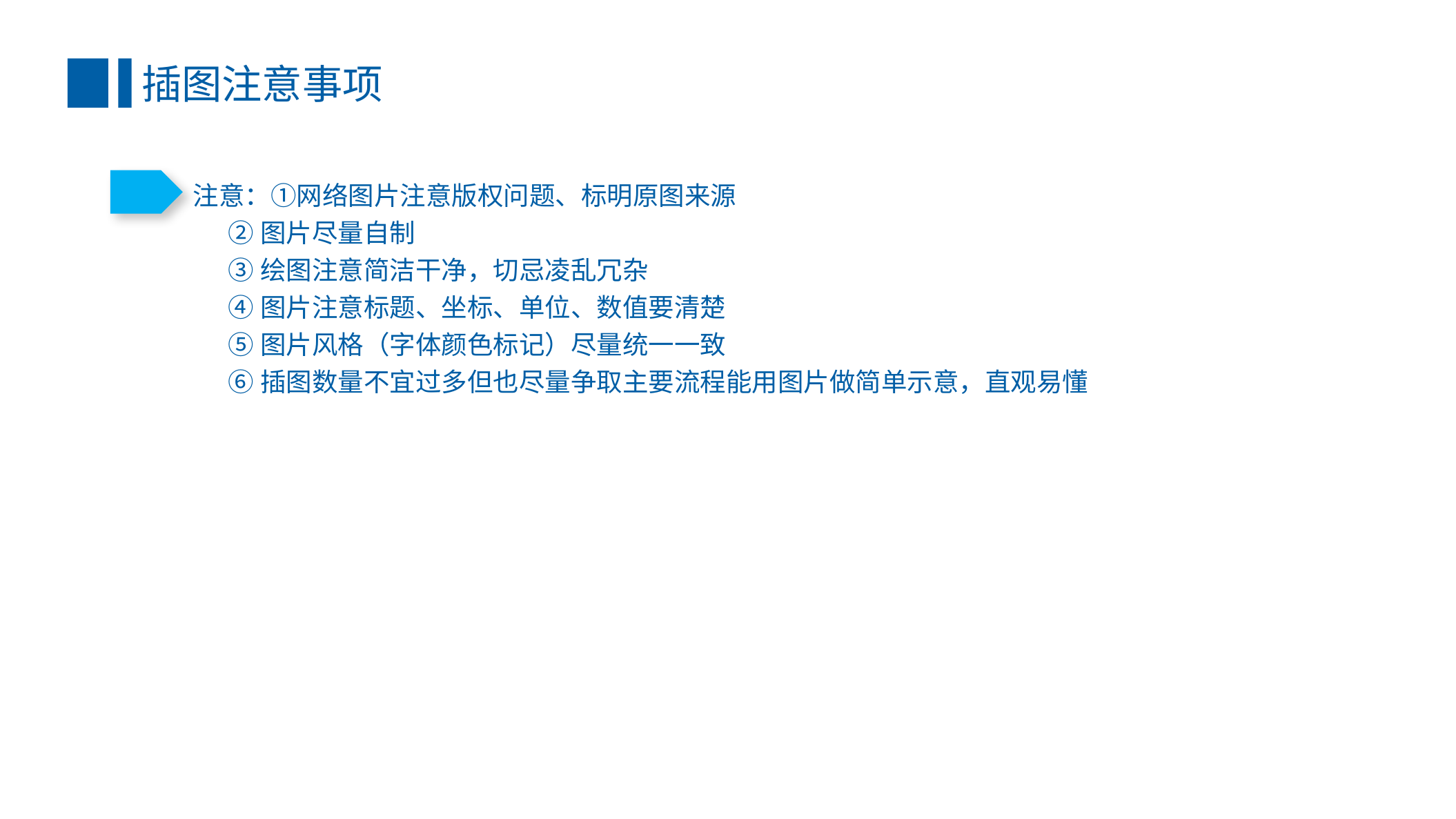

插图注意事项

注意：①网络图片注意版权问题、标明原图来源
      ②图片尽量自制
      ③绘图注意简洁干净，切忌凌乱冗杂
      ④图片注意标题、坐标、单位、数值要清楚
      ⑤图片风格（字体颜色标记）尽量统一一致
      ⑥插图数量不宜过多但也尽量争取主要流程能用图片做简单示意，直观易懂